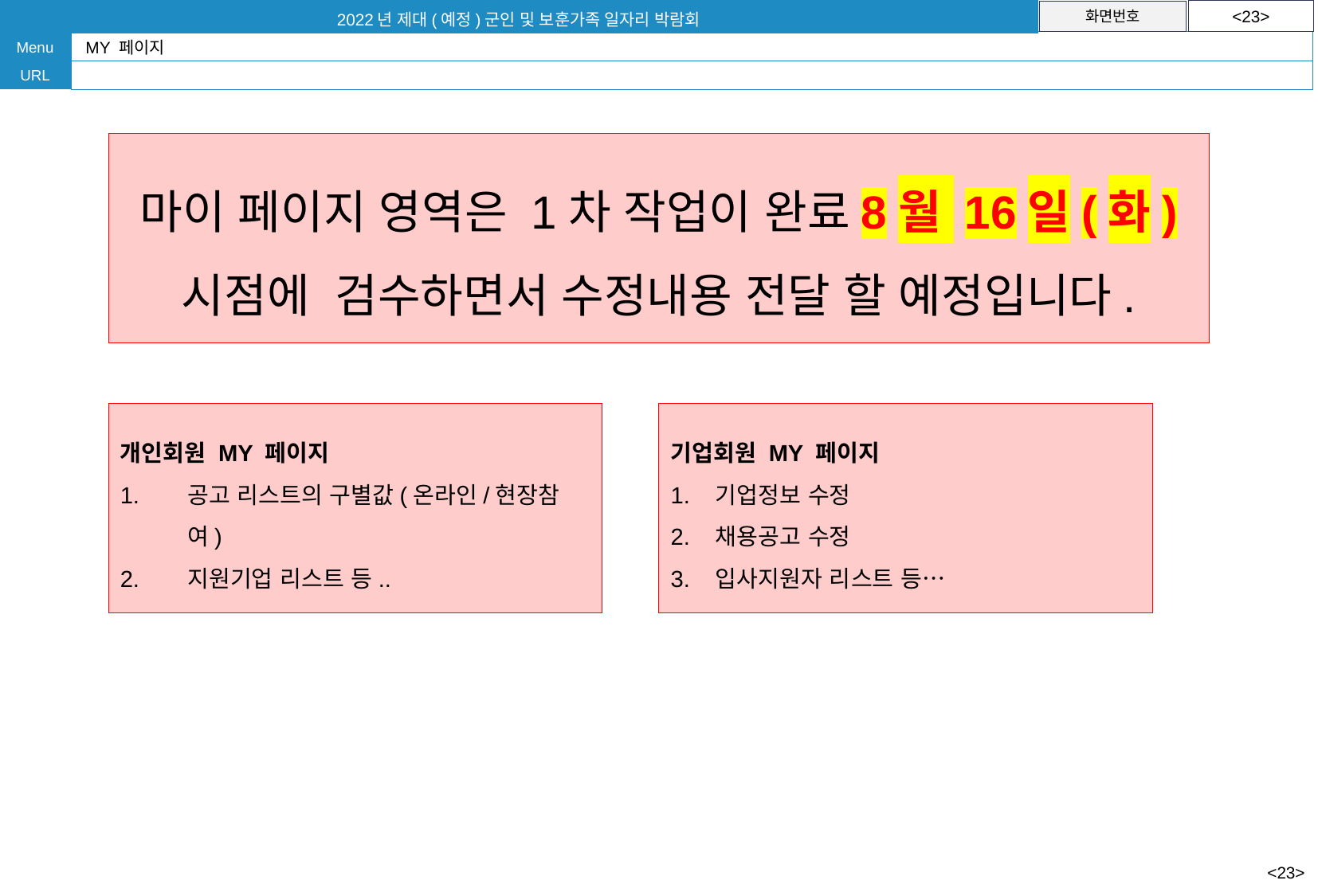

MY 페이지
마이 페이지 영역은 1차 작업이 완료8월 16일(화) 시점에  검수하면서 수정내용 전달 할 예정입니다.
개인회원 MY 페이지
공고 리스트의 구별값(온라인/현장참여)
지원기업 리스트 등..
기업회원 MY 페이지
기업정보 수정
채용공고 수정
입사지원자 리스트 등…